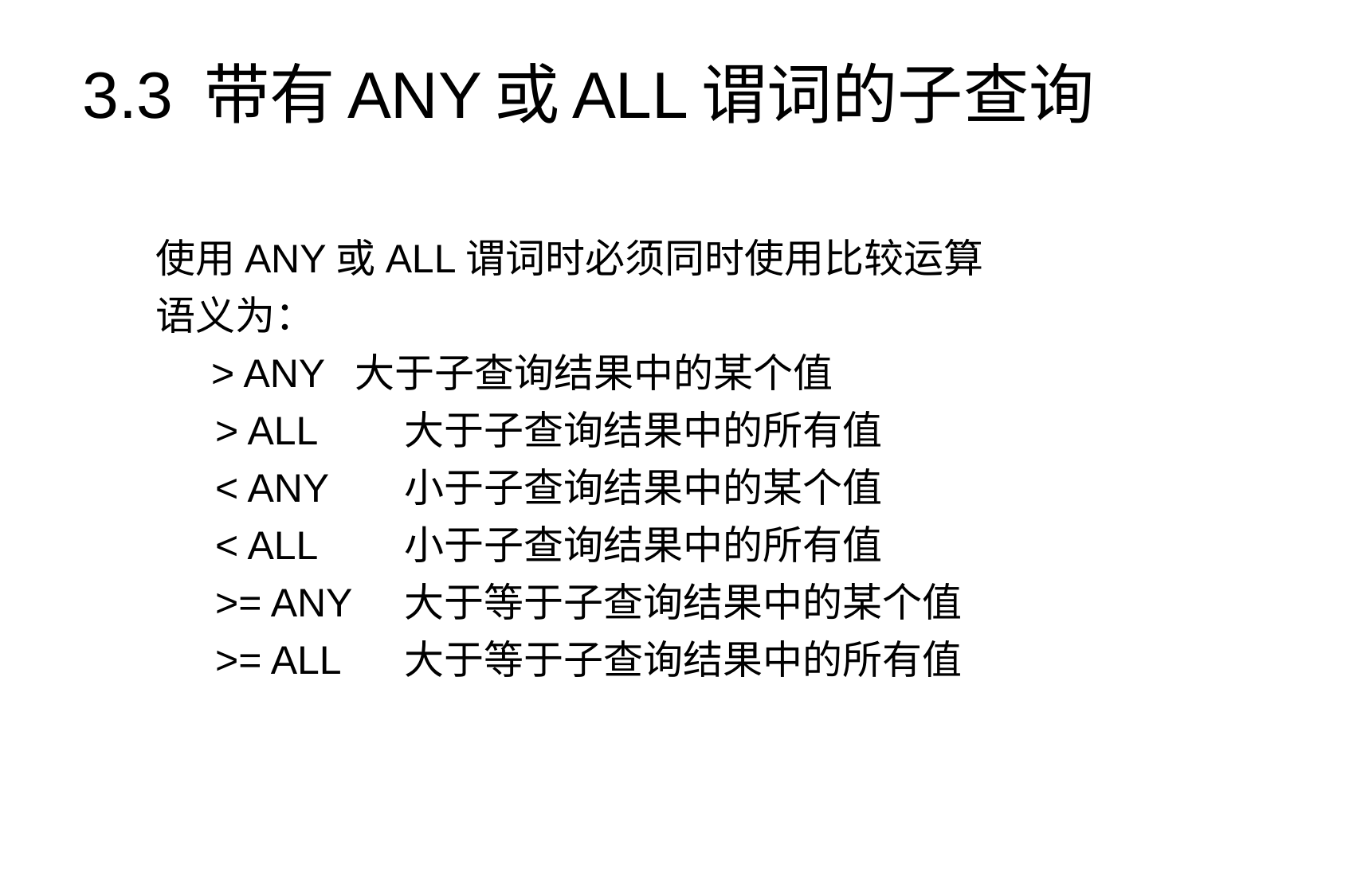

3.3 带有ANY或ALL谓词的子查询
使用ANY或ALL谓词时必须同时使用比较运算
语义为：
     > ANY	大于子查询结果中的某个值
> ALL	大于子查询结果中的所有值
< ANY	小于子查询结果中的某个值
< ALL	小于子查询结果中的所有值
>= ANY	大于等于子查询结果中的某个值
>= ALL	大于等于子查询结果中的所有值